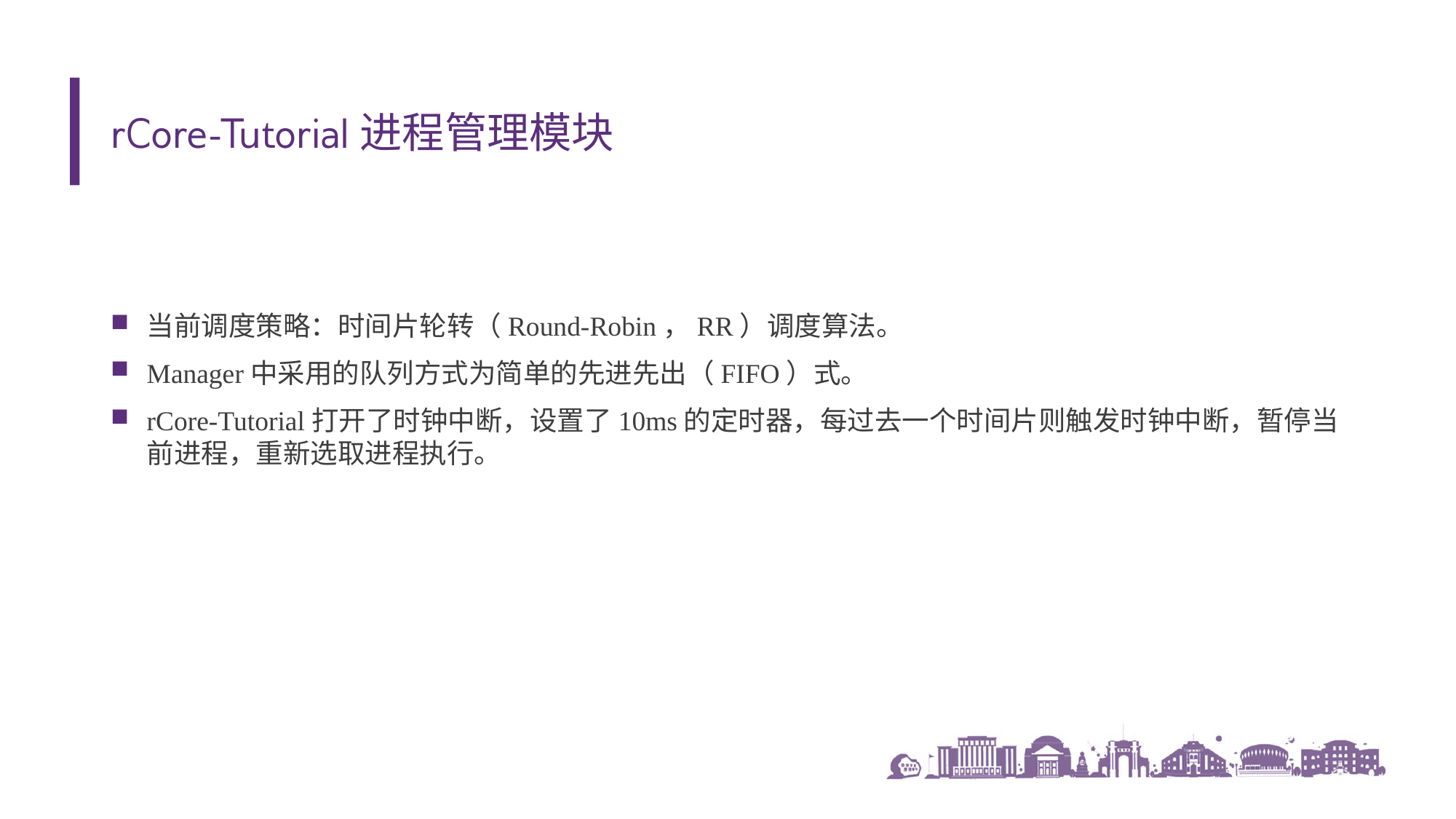

# rCore-Tutorial进程管理模块

当前调度策略：时间片轮转（Round-Robin，RR）调度算法。
Manager中采用的队列方式为简单的先进先出（FIFO）式。
rCore-Tutorial打开了时钟中断，设置了10ms的定时器，每过去一个时间片则触发时钟中断，暂停当前进程，重新选取进程执行。